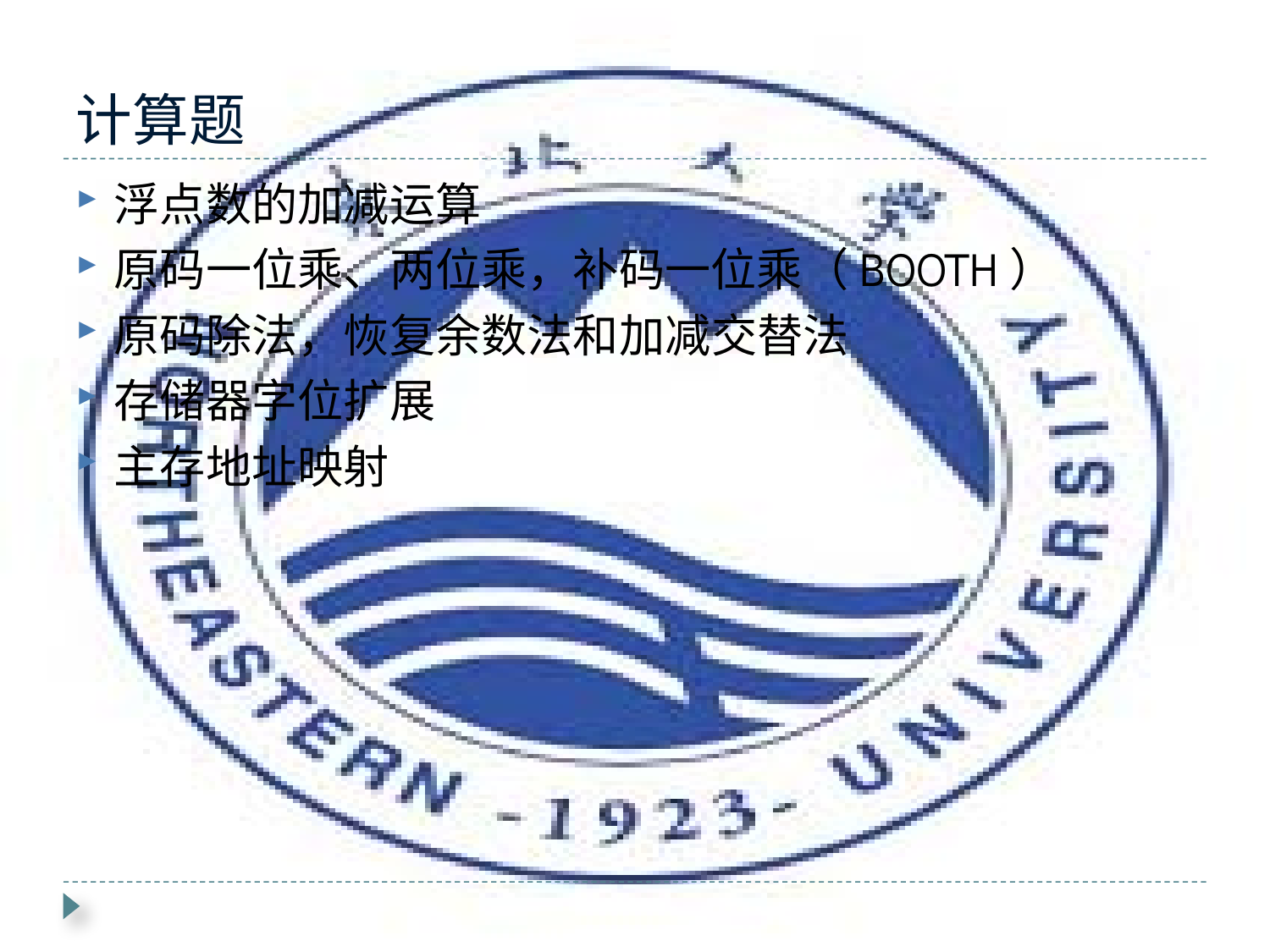

# 计算题
浮点数的加减运算
原码一位乘、两位乘，补码一位乘（BOOTH）
原码除法，恢复余数法和加减交替法
存储器字位扩展
主存地址映射